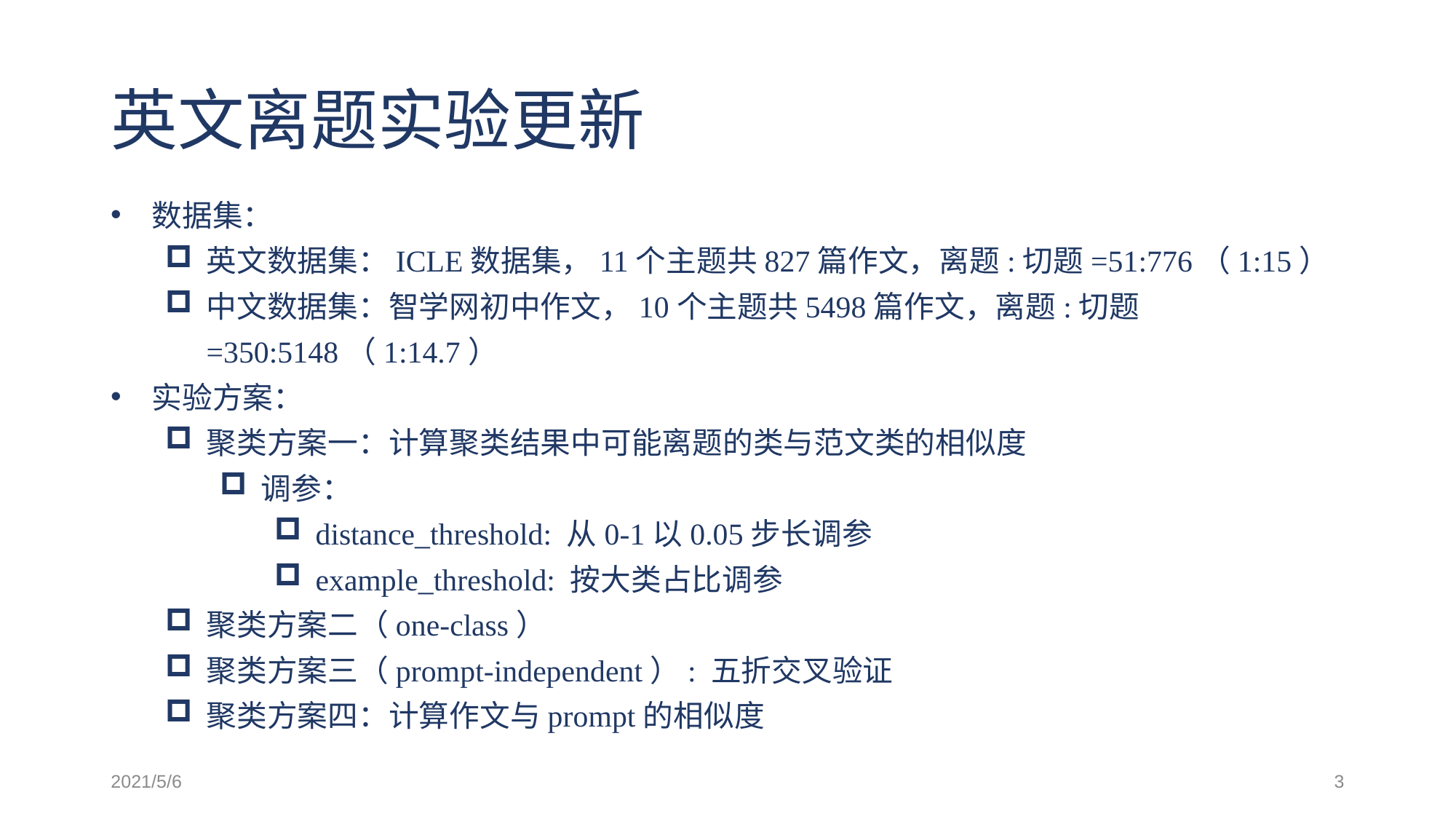

# 英文离题实验更新
数据集：
英文数据集：ICLE数据集，11个主题共827篇作文，离题:切题=51:776（1:15）
中文数据集：智学网初中作文，10个主题共5498篇作文，离题:切题=350:5148（1:14.7）
实验方案：
聚类方案一：计算聚类结果中可能离题的类与范文类的相似度
调参：
distance_threshold: 从0-1以0.05步长调参
example_threshold: 按大类占比调参
聚类方案二（one-class）
聚类方案三（prompt-independent）: 五折交叉验证
聚类方案四：计算作文与prompt的相似度
2021/5/6
3